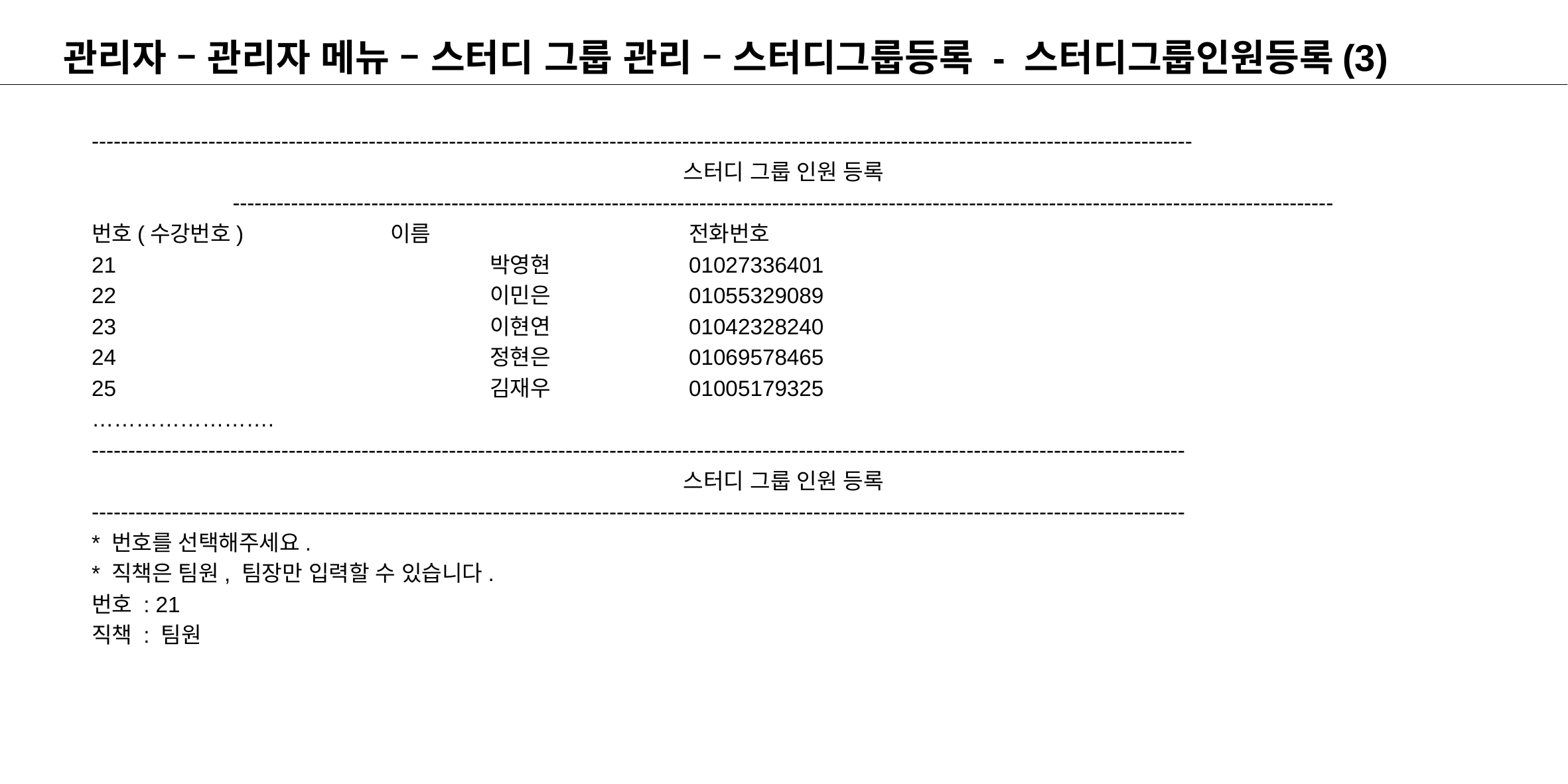

# 관리자 – 관리자 메뉴 – 스터디 그룹 관리 – 스터디그룹등록 - 스터디그룹인원등록(3)
-------------------------------------------------------------------------------------------------------------------------------------------------------
스터디 그룹 인원 등록
-------------------------------------------------------------------------------------------------------------------------------------------------------
번호(수강번호)		이름			전화번호
21				박영현		01027336401
22				이민은		01055329089
23				이현연		01042328240
24				정현은		01069578465
25				김재우		01005179325
…………………….
------------------------------------------------------------------------------------------------------------------------------------------------------
스터디 그룹 인원 등록
------------------------------------------------------------------------------------------------------------------------------------------------------
* 번호를 선택해주세요.
* 직책은 팀원, 팀장만 입력할 수 있습니다.
번호 : 21
직책 : 팀원